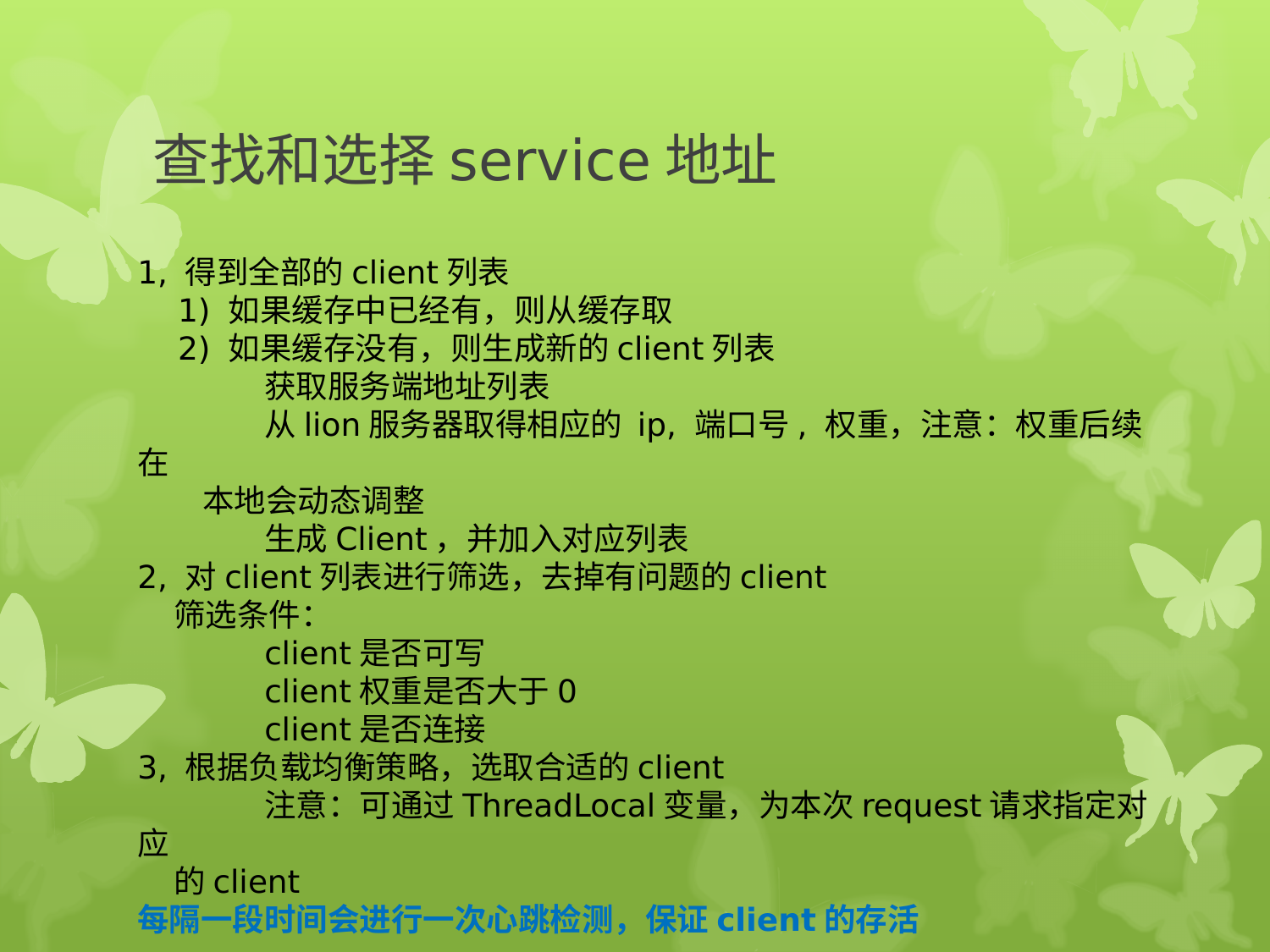

# 查找和选择service地址
1, 得到全部的client列表
    1) 如果缓存中已经有，则从缓存取
    2) 如果缓存没有，则生成新的client列表
	获取服务端地址列表
	从lion服务器取得相应的 ip, 端口号, 权重，注意：权重后续在
        本地会动态调整
	生成Client，并加入对应列表
2, 对client列表进行筛选，去掉有问题的client
    筛选条件：
	client是否可写
	client权重是否大于0
	client是否连接
3, 根据负载均衡策略，选取合适的client
	注意：可通过ThreadLocal变量，为本次request请求指定对应
    的client
每隔一段时间会进行一次心跳检测，保证client的存活